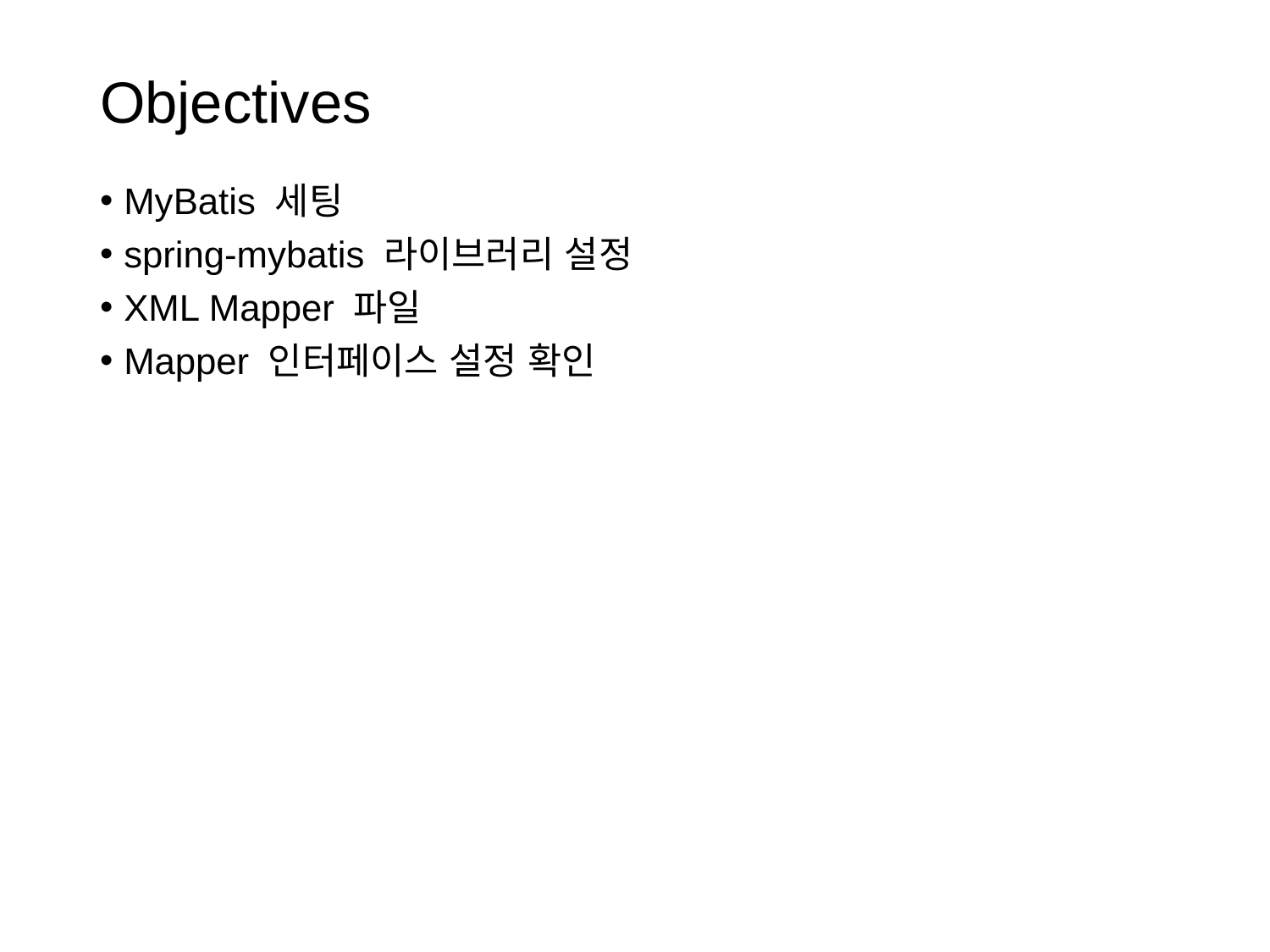

# Objectives
MyBatis 세팅
spring-mybatis 라이브러리 설정
XML Mapper 파일
Mapper 인터페이스 설정 확인